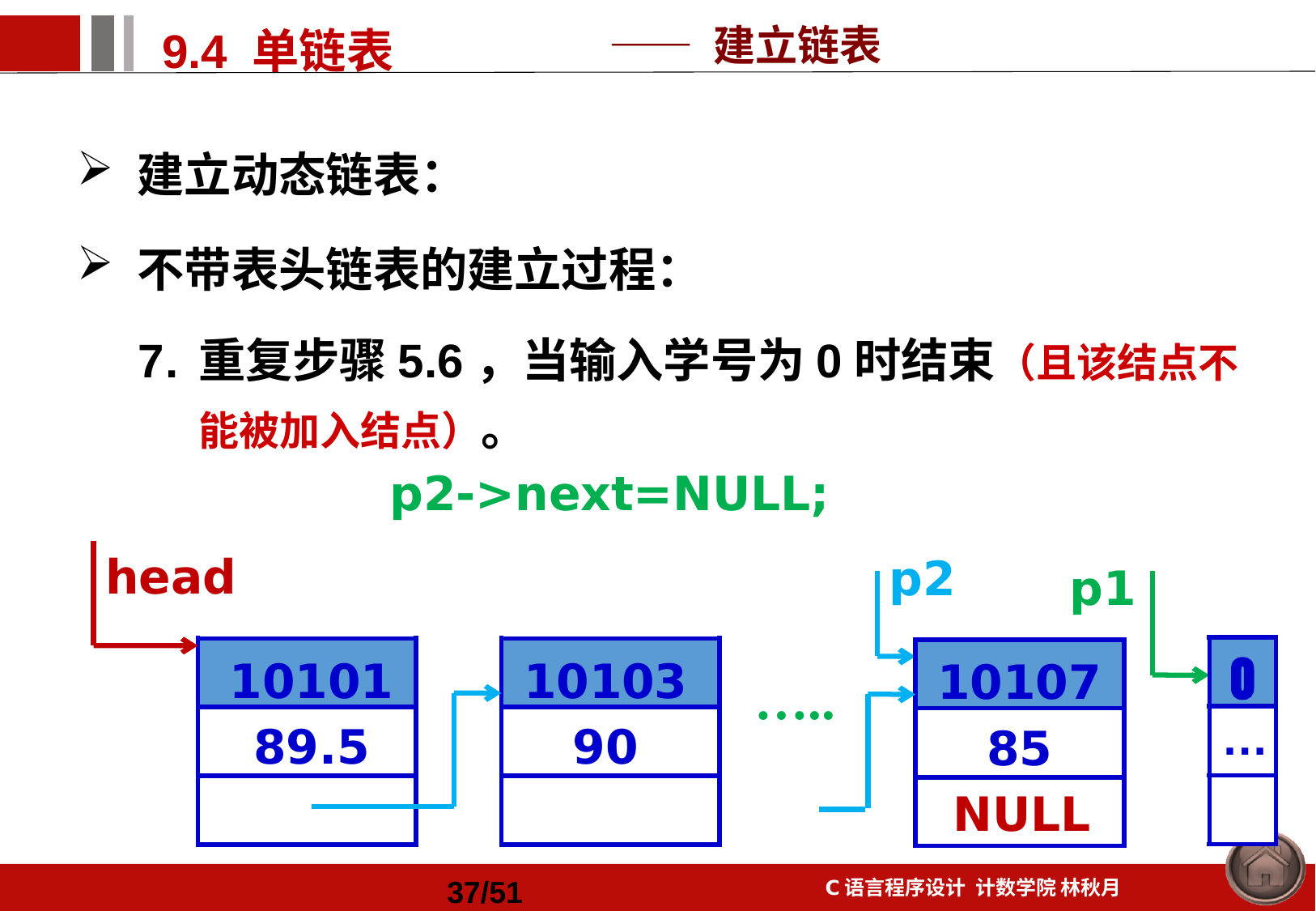

—— 建立链表
建立动态链表：
不带表头链表的建立过程：
重复步骤5.6，当输入学号为0时结束（且该结点不能被加入结点）。
p2->next=NULL;
head
p2
p1
10101
89.5
10103
90
| 0 |
| --- |
| … |
|  |
10107
85
|  |
| --- |
|  |
|  |
|  |
| --- |
|  |
|  |
|  |
| --- |
|  |
|  |
…..
NULL